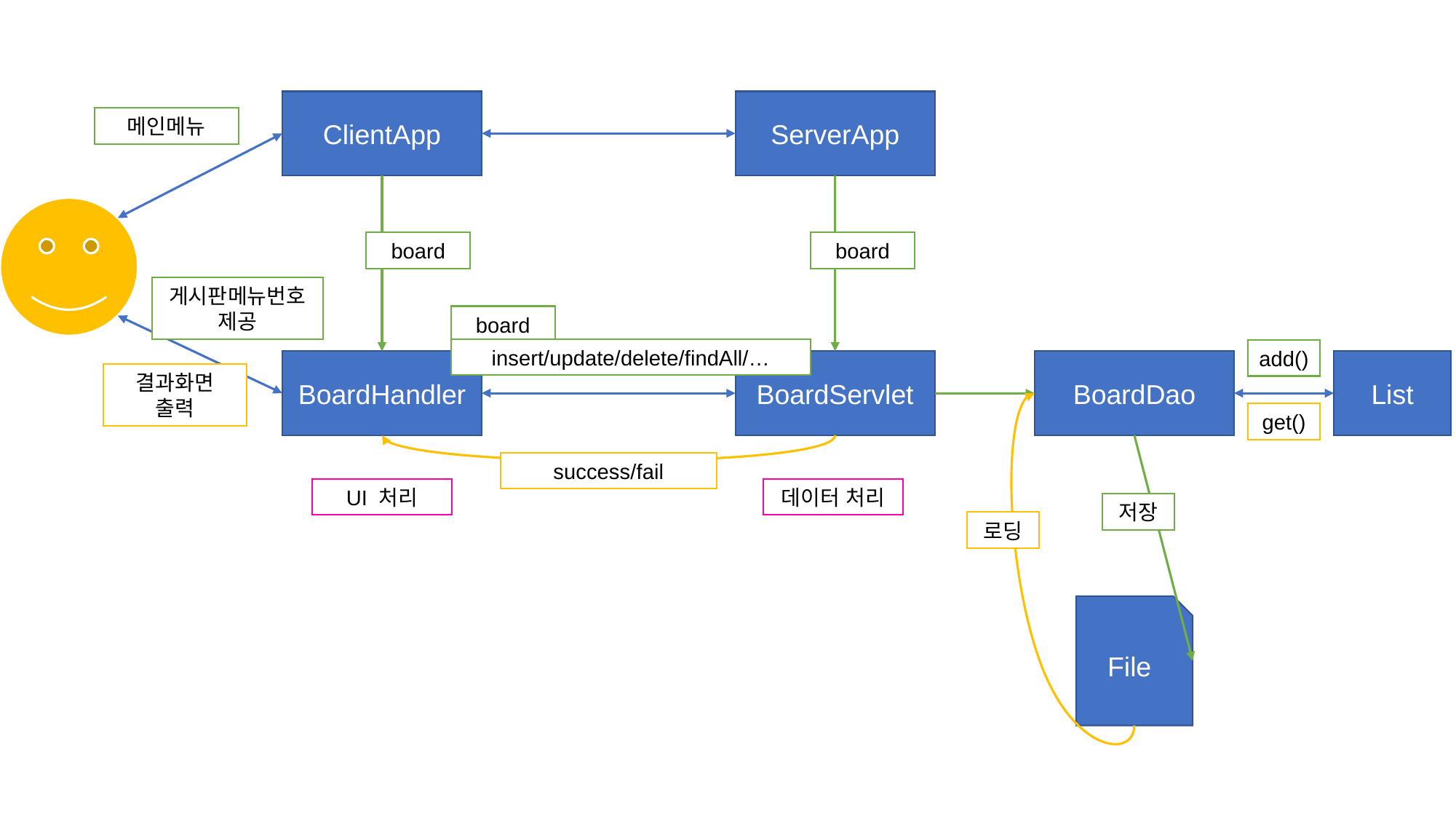

ClientApp
ServerApp
메인메뉴

board
board
게시판메뉴번호
제공
board
insert/update/delete/findAll/…
add()
BoardServlet
BoardDao
List
BoardHandler
결과화면
출력
get()
success/fail
UI 처리
데이터 처리
저장
로딩
File